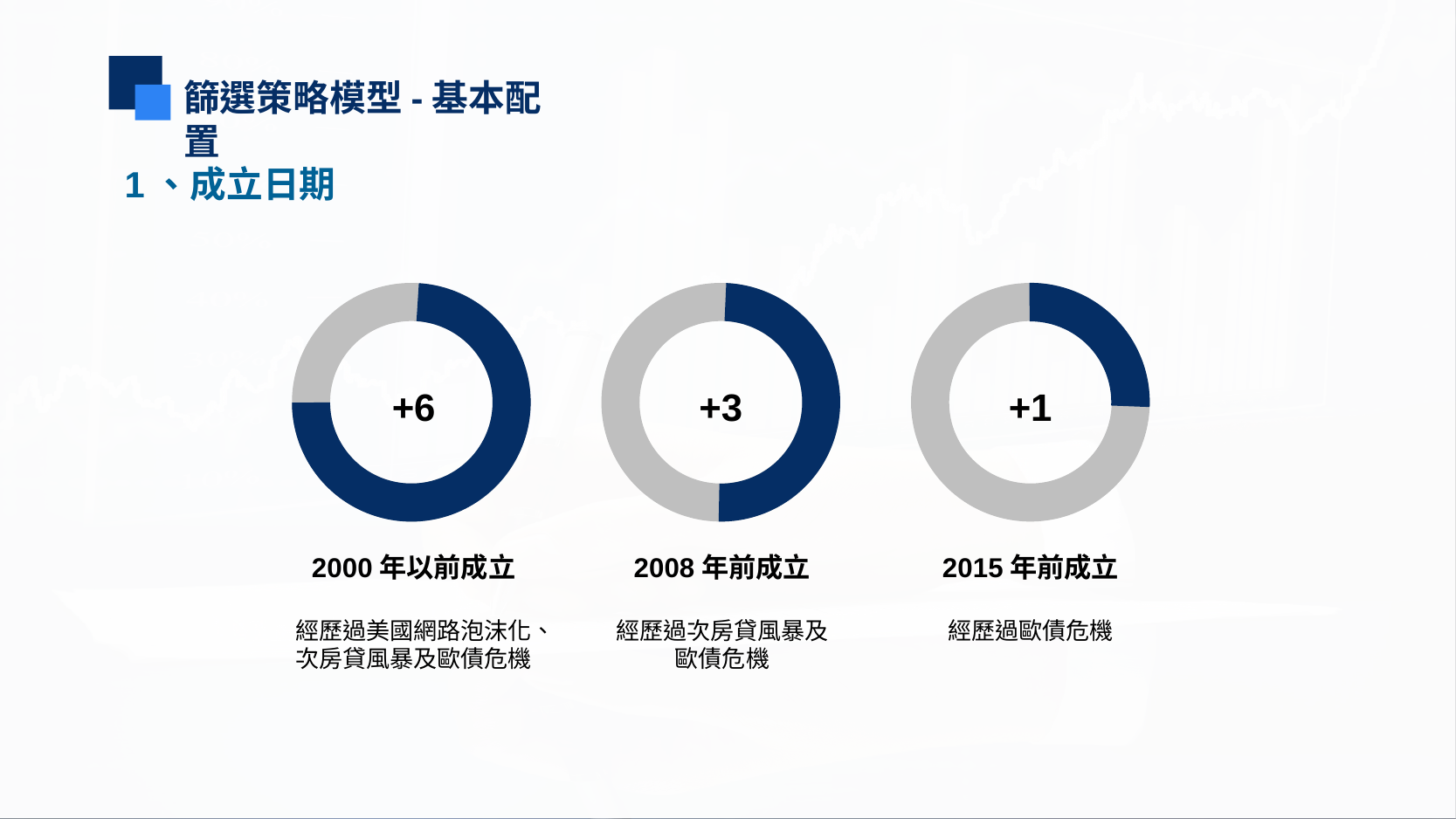

篩選策略模型-基本配置

1、成立日期

+6
+3
+1
2000年以前成立

經歷過美國網路泡沫化、次房貸風暴及歐債危機
2008年前成立

經歷過次房貸風暴及
歐債危機
2015年前成立

經歷過歐債危機